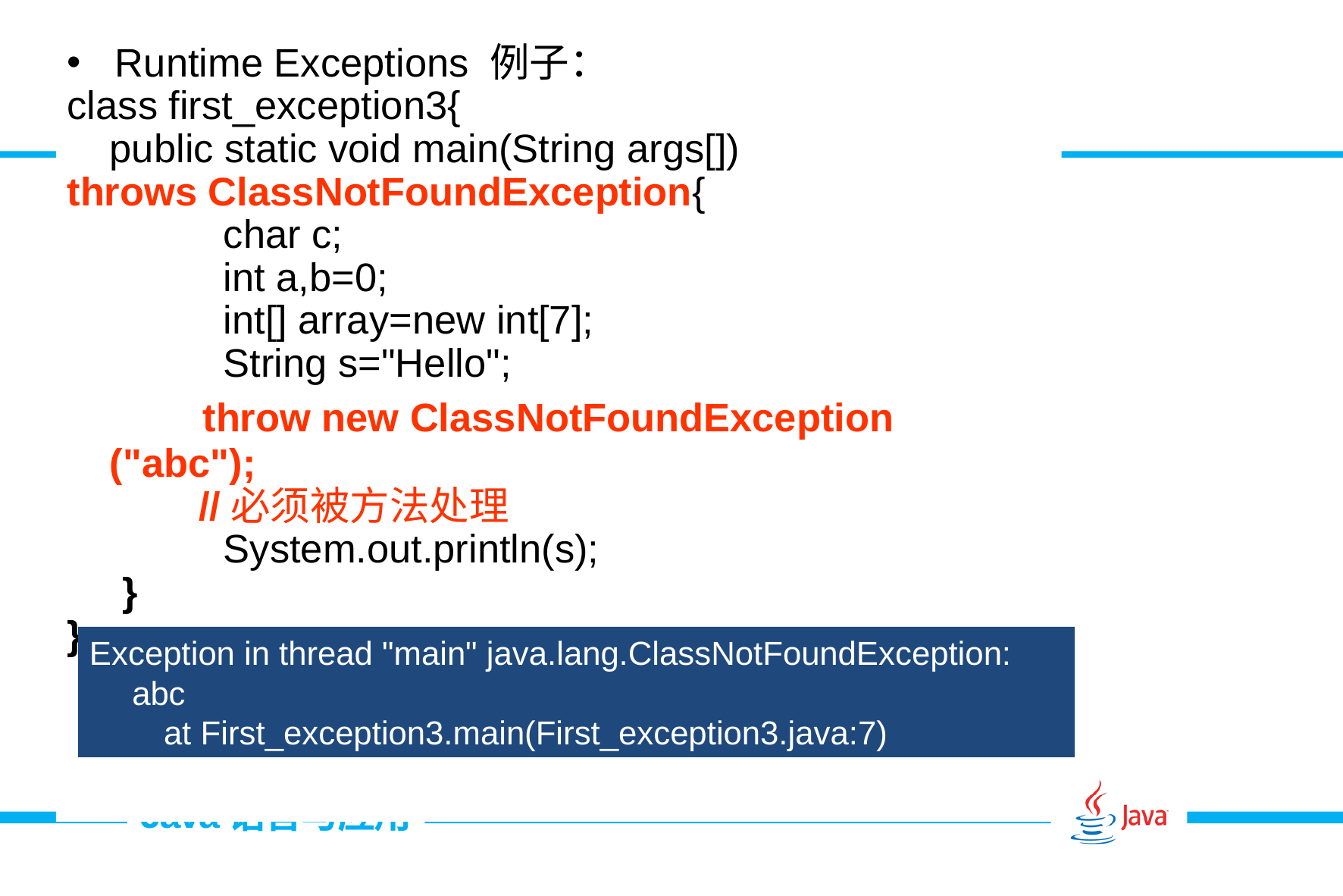

25
Runtime Exceptions 例子：
class first_exception3{
	public static void main(String args[])
throws ClassNotFoundException{
		char c;
		int a,b=0;
		int[] array=new int[7];
      	String s="Hello";
            throw new ClassNotFoundException ("abc");
            //必须被方法处理
      	System.out.println(s);
     }
}

#
Exception in thread "main" java.lang.ClassNotFoundException: abc
        at First_exception3.main(First_exception3.java:7)